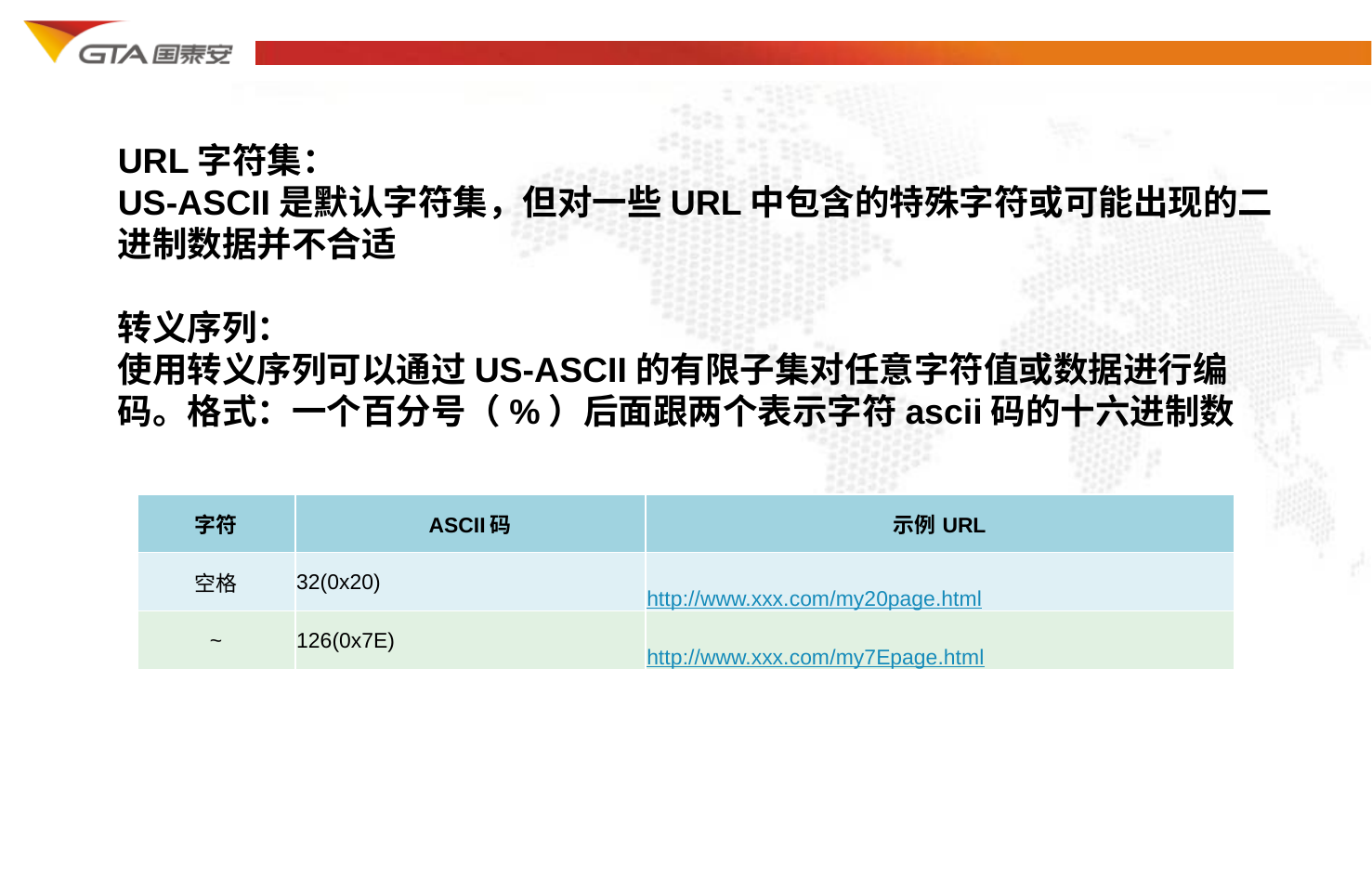

URL字符集：
US-ASCII是默认字符集，但对一些URL中包含的特殊字符或可能出现的二进制数据并不合适

转义序列：
使用转义序列可以通过US-ASCII的有限子集对任意字符值或数据进行编码。格式：一个百分号（%）后面跟两个表示字符ascii码的十六进制数

| 字符 | ASCII码 | 示例URL |
| --- | --- | --- |
| 空格 | 32(0x20) | http://www.xxx.com/my20page.html |
| ~ | 126(0x7E) | http://www.xxx.com/my7Epage.html |